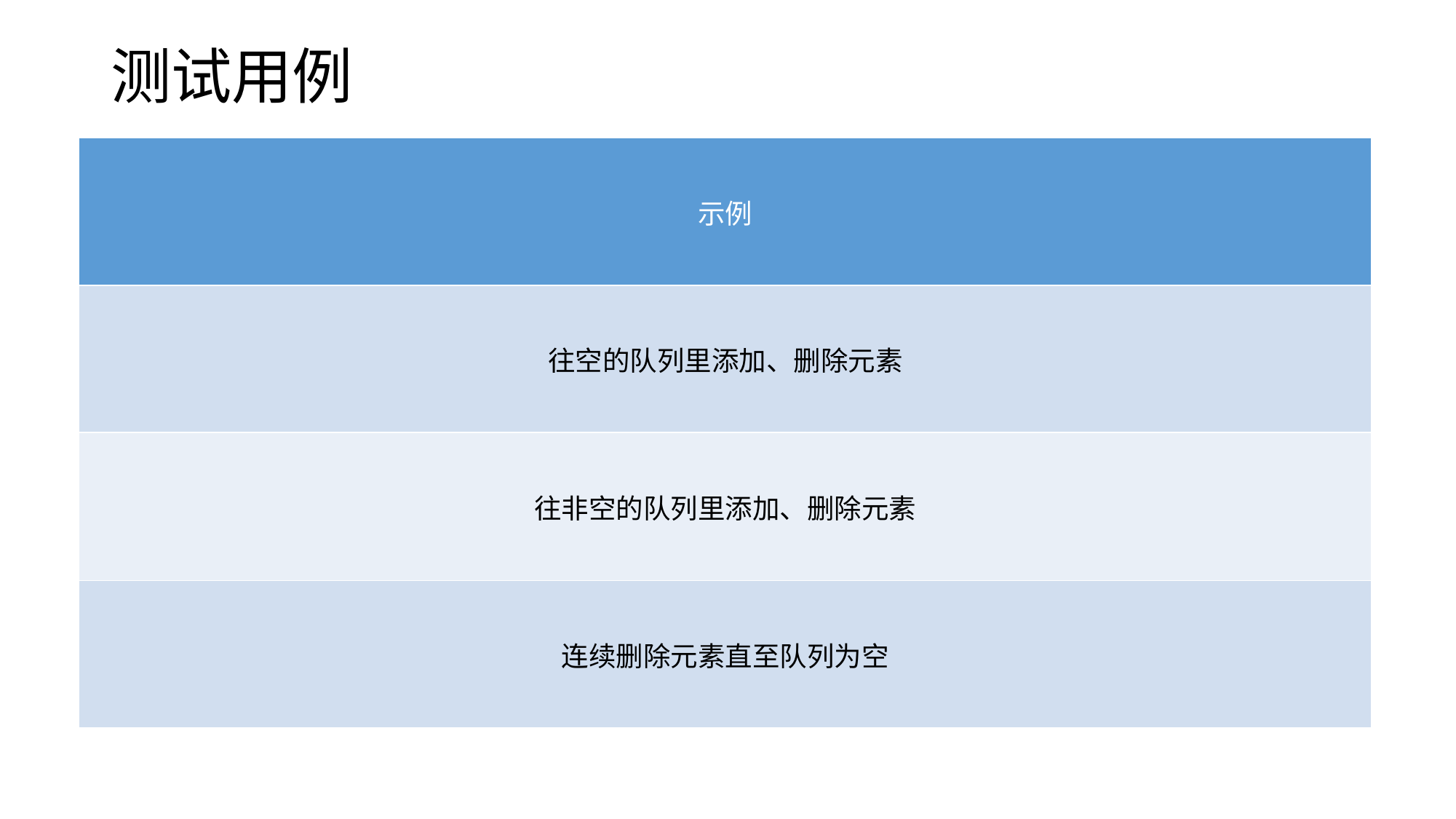

# 测试用例
| 示例 |
| --- |
| 往空的队列里添加、删除元素 |
| 往非空的队列里添加、删除元素 |
| 连续删除元素直至队列为空 |